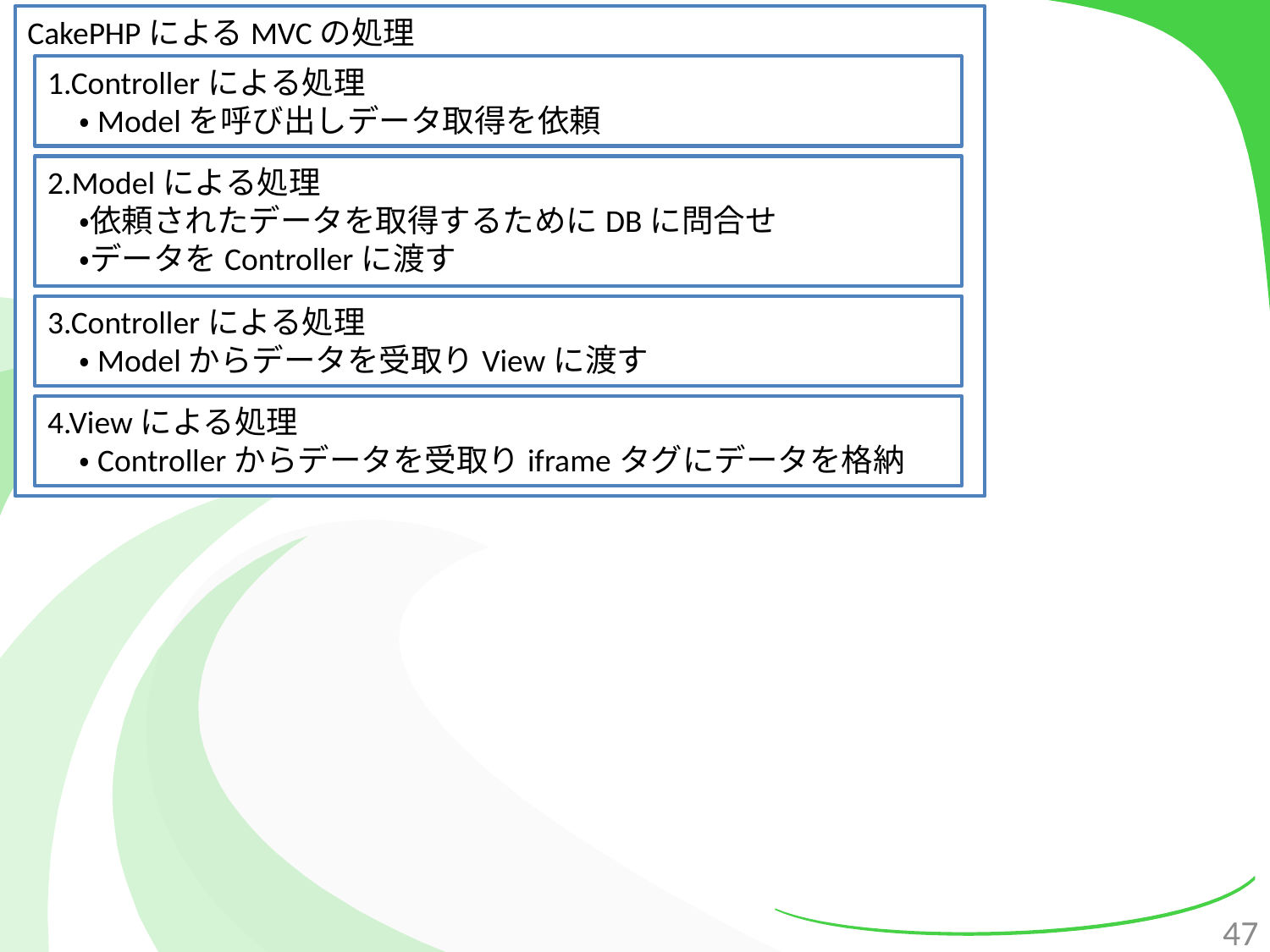

CakePHPによるMVCの処理
1.Controllerによる処理
　・Modelを呼び出しデータ取得を依頼
2.Modelによる処理
　・依頼されたデータを取得するためにDBに問合せ
　・データをControllerに渡す
3.Controllerによる処理
　・Modelからデータを受取りViewに渡す
4.Viewによる処理
　・Controllerからデータを受取りiframeタグにデータを格納
47